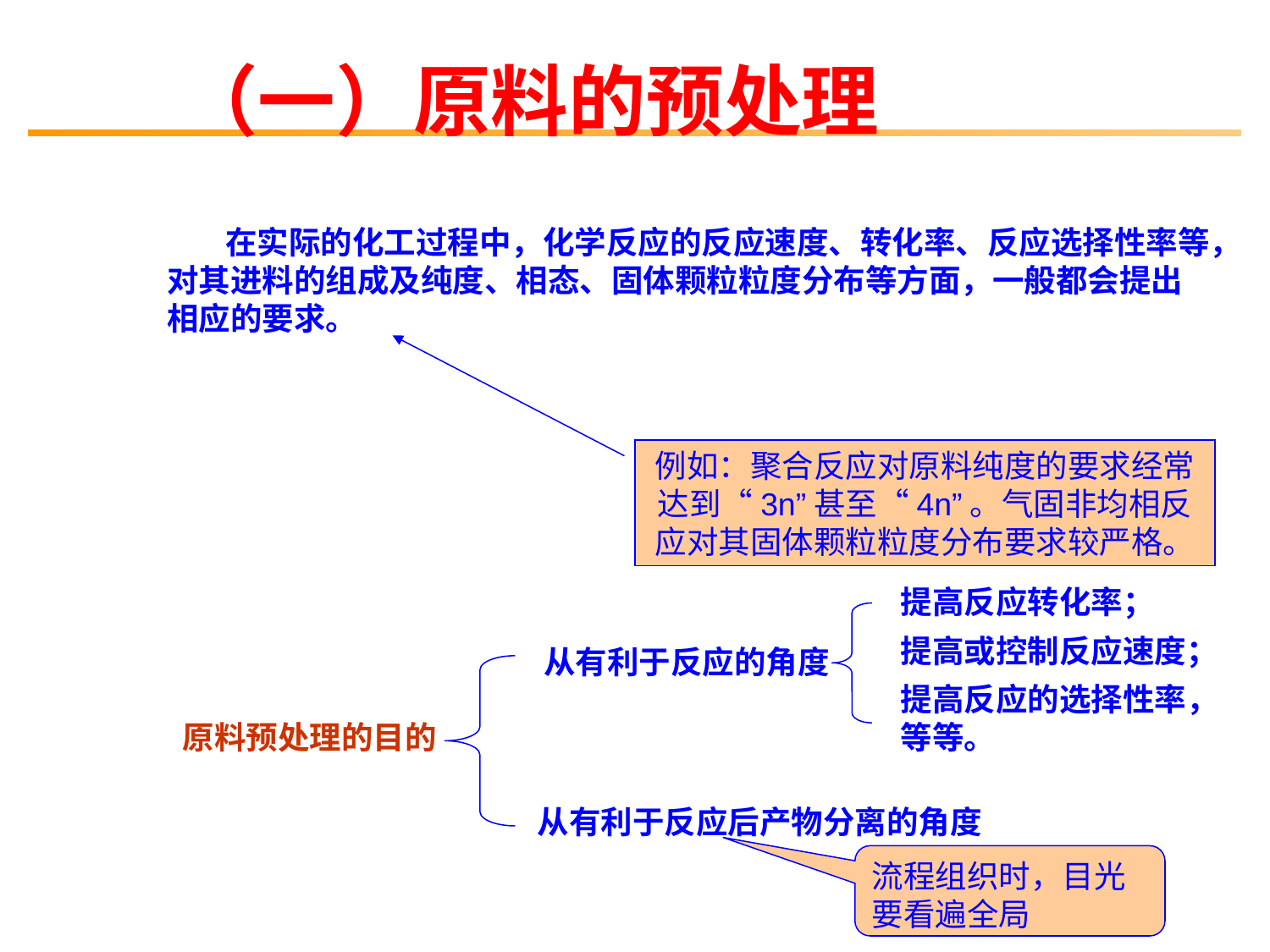

（一）原料的预处理
       在实际的化工过程中，化学反应的反应速度、转化率、反应选择性率等，对其进料的组成及纯度、相态、固体颗粒粒度分布等方面，一般都会提出相应的要求。
例如：聚合反应对原料纯度的要求经常达到“3n”甚至“4n”。气固非均相反应对其固体颗粒粒度分布要求较严格。
提高反应转化率；
提高或控制反应速度；
提高反应的选择性率，等等。

从有利于反应的角度

原料预处理的目的
从有利于反应后产物分离的角度
流程组织时，目光要看遍全局